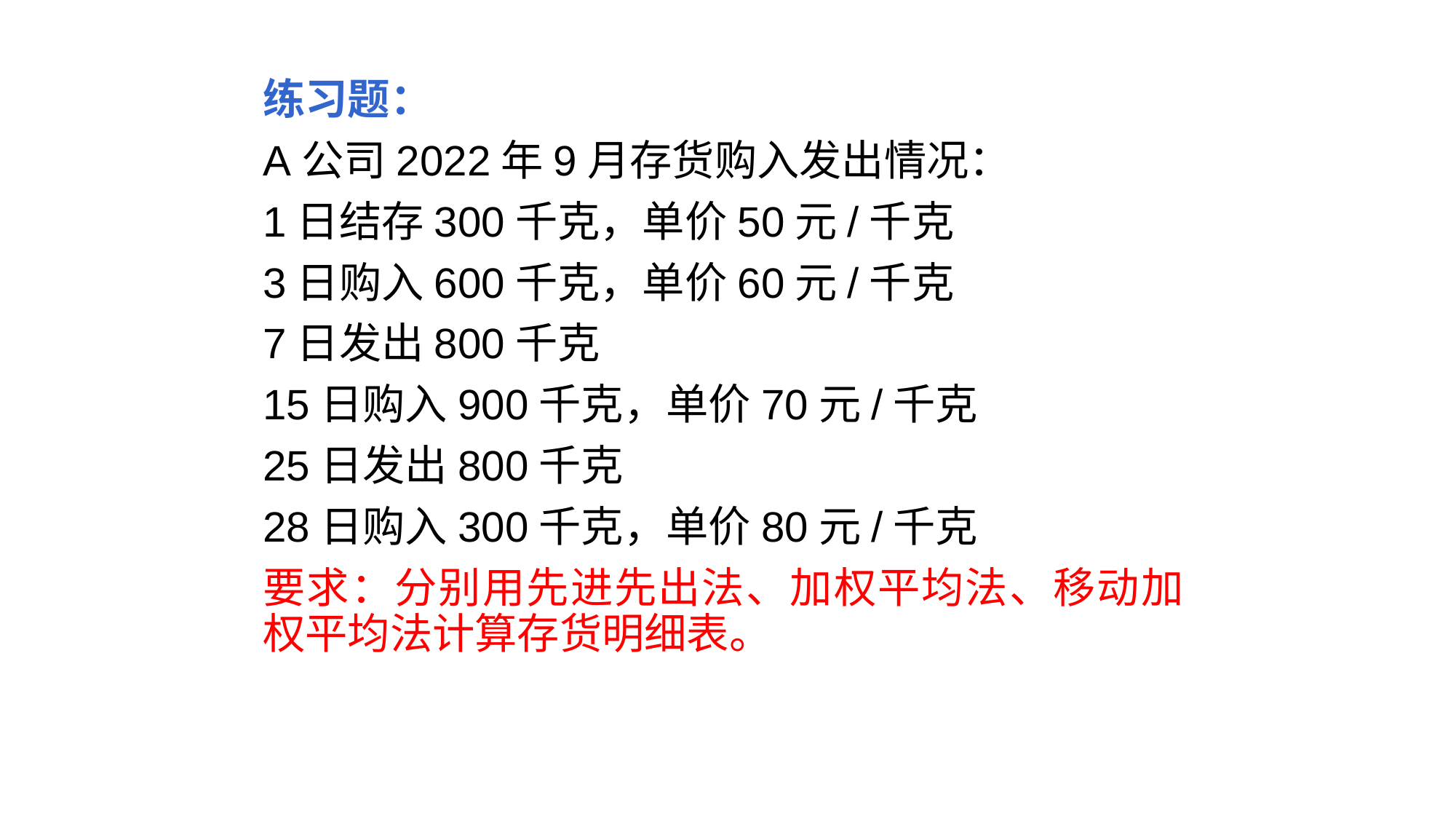

练习题：
A公司2022年9月存货购入发出情况：
1日结存300千克，单价50元/千克
3日购入600千克，单价60元/千克
7日发出800千克
15日购入900千克，单价70元/千克
25日发出800千克
28日购入300千克，单价80元/千克
要求：分别用先进先出法、加权平均法、移动加权平均法计算存货明细表。